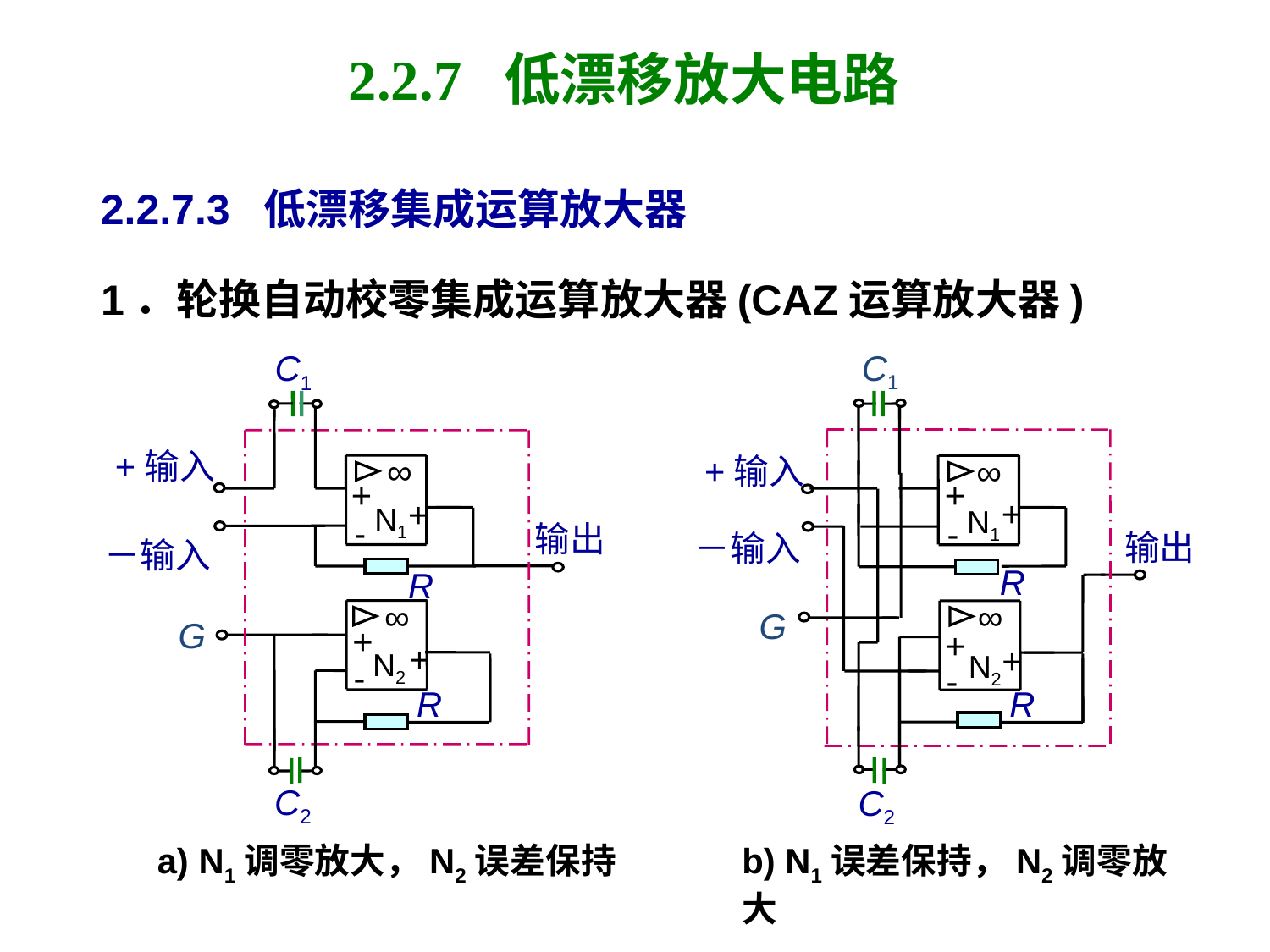

# 2.2.7  低漂移放大电路
2.2.7.3  低漂移集成运算放大器
1．轮换自动校零集成运算放大器(CAZ运算放大器)
C1

+输入

∞

+

+
N1

-
输出

－输入

R

∞

G
+

+

N2

-

R

C2
a) N1调零放大，N2误差保持
C1

+输入

∞

+

+

N1

-

输出
－输入

R

∞

G

+

+

N2

-

R

C2

b) N1误差保持，N2调零放大